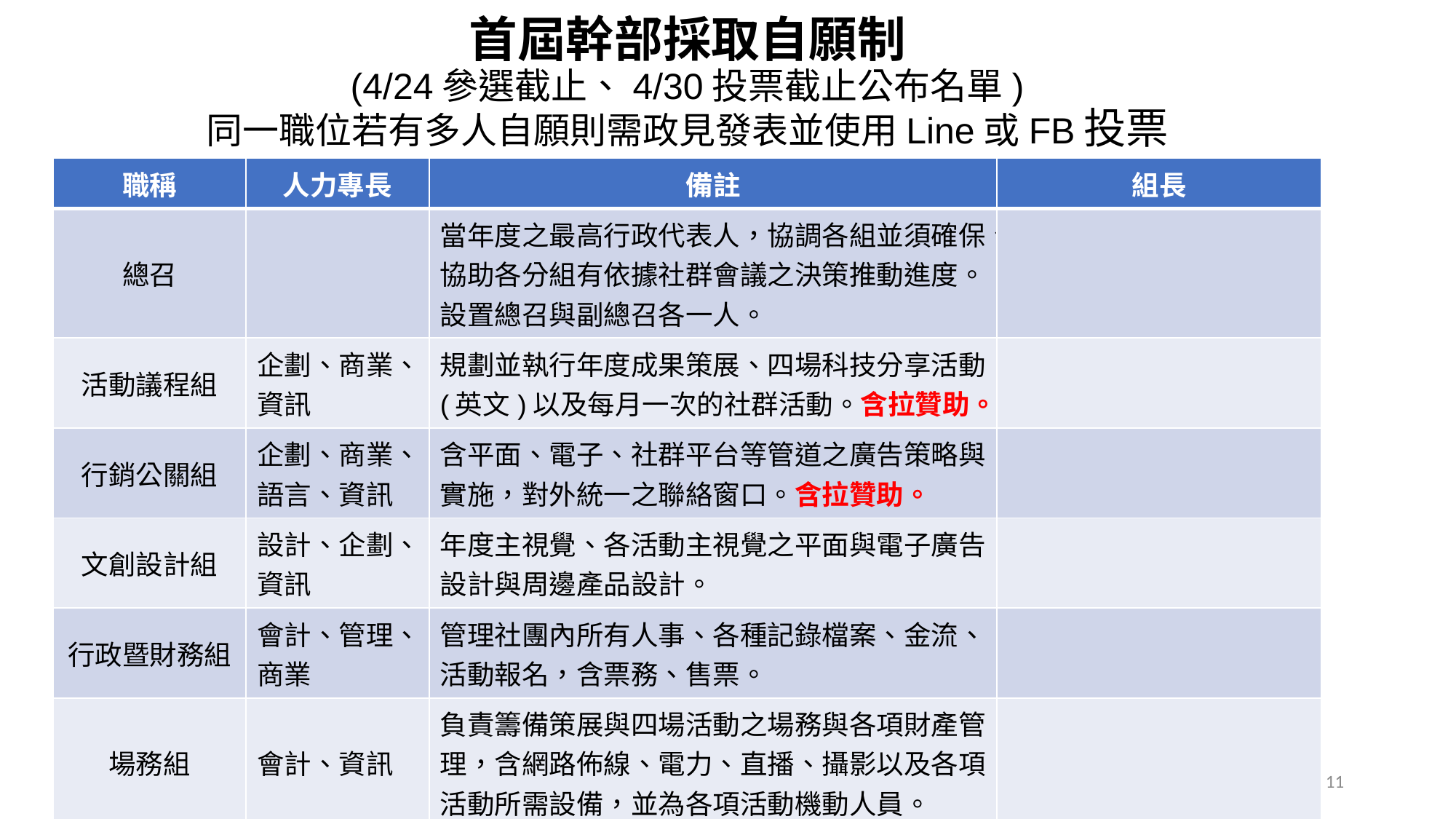

# 首屆幹部採取自願制 (4/24參選截止、4/30投票截止公布名單) 同一職位若有多人自願則需政見發表並使用Line或FB投票
| 職稱 | 人力專長 | 備註 | 組長 |
| --- | --- | --- | --- |
| 總召 |  | 當年度之最高行政代表人，協調各組並須確保、協助各分組有依據社群會議之決策推動進度。設置總召與副總召各一人。 |  |
| 活動議程組 | 企劃、商業、資訊 | 規劃並執行年度成果策展、四場科技分享活動(英文)以及每月一次的社群活動。含拉贊助。 |  |
| 行銷公關組 | 企劃、商業、語言、資訊 | 含平面、電子、社群平台等管道之廣告策略與實施，對外統一之聯絡窗口。含拉贊助。 |  |
| 文創設計組 | 設計、企劃、資訊 | 年度主視覺、各活動主視覺之平面與電子廣告設計與周邊產品設計。 |  |
| 行政暨財務組 | 會計、管理、商業 | 管理社團內所有人事、各種記錄檔案、金流、活動報名，含票務、售票。 |  |
| 場務組 | 會計、資訊 | 負責籌備策展與四場活動之場務與各項財產管理，含網路佈線、電力、直播、攝影以及各項活動所需設備，並為各項活動機動人員。 |  |
| 記錄與翻譯組 | 語言、資訊 | 活動中之英語、日語翻譯(含口譯)以及每次會議、活動之記錄與直播。 |  |
11